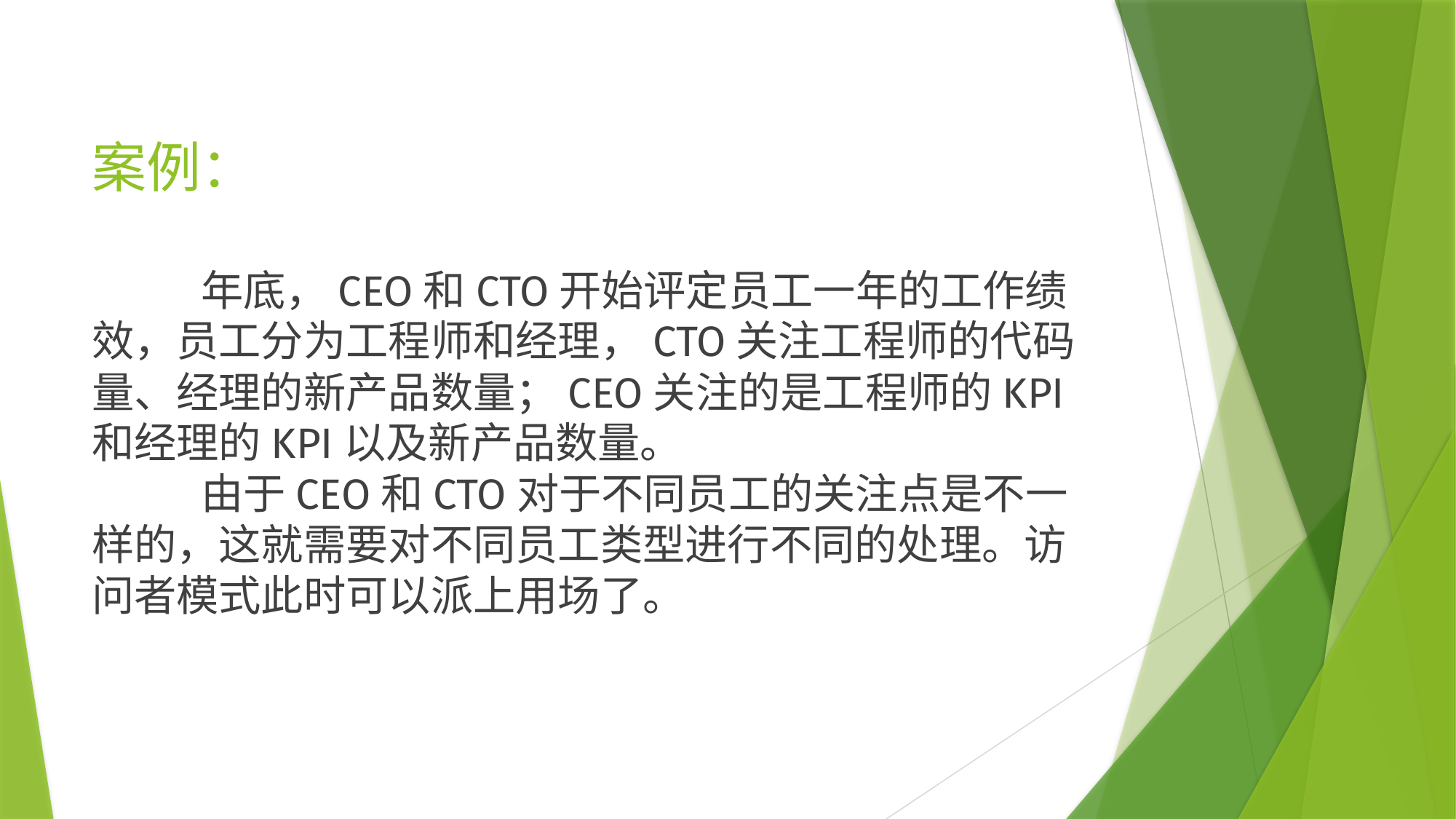

# 案例：
	年底，CEO和CTO开始评定员工一年的工作绩效，员工分为工程师和经理，CTO关注工程师的代码量、经理的新产品数量；CEO关注的是工程师的KPI和经理的KPI以及新产品数量。
	由于CEO和CTO对于不同员工的关注点是不一样的，这就需要对不同员工类型进行不同的处理。访问者模式此时可以派上用场了。